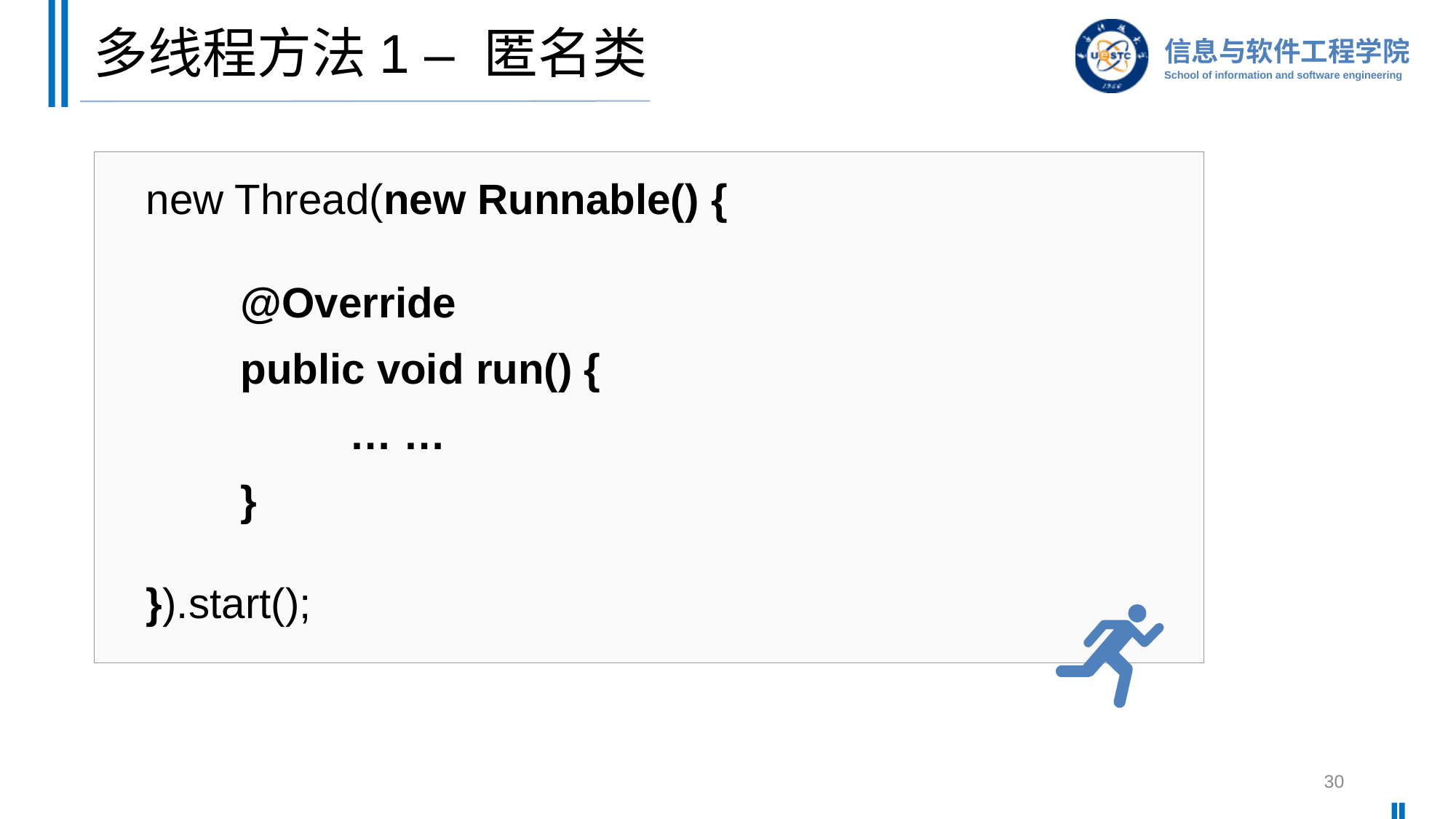

# 多线程方法1 – 匿名类
new Thread(new Runnable() {
        @Override
        public void run() {
	        … …
        }
}).start();

30